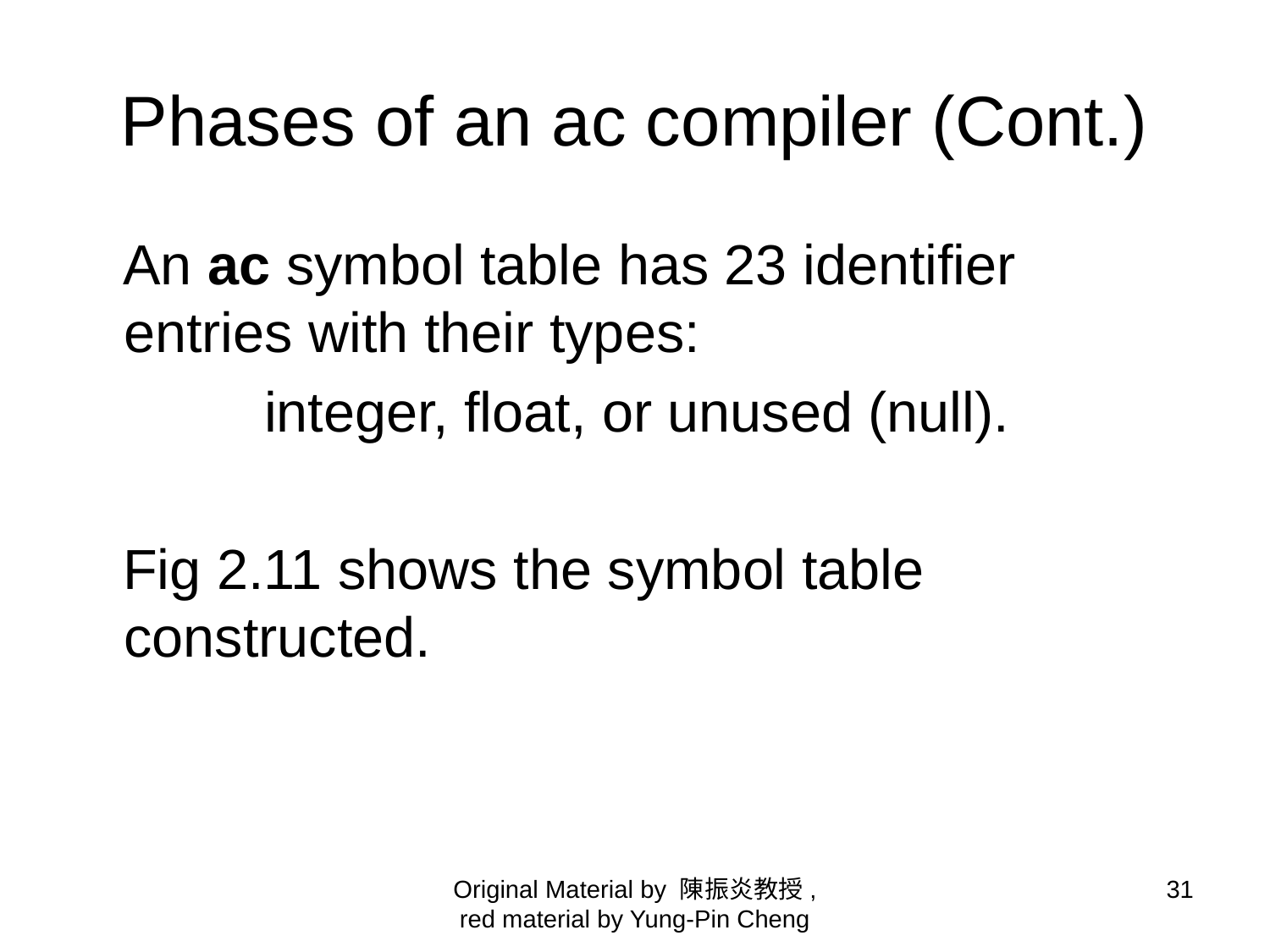

# Phases of an ac compiler (Cont.)
   An ac symbol table has 23 identifier entries with their types:
            integer, float, or unused (null).

   Fig 2.11 shows the symbol table constructed.
Original Material by 陳振炎教授, red material by Yung-Pin Cheng
31